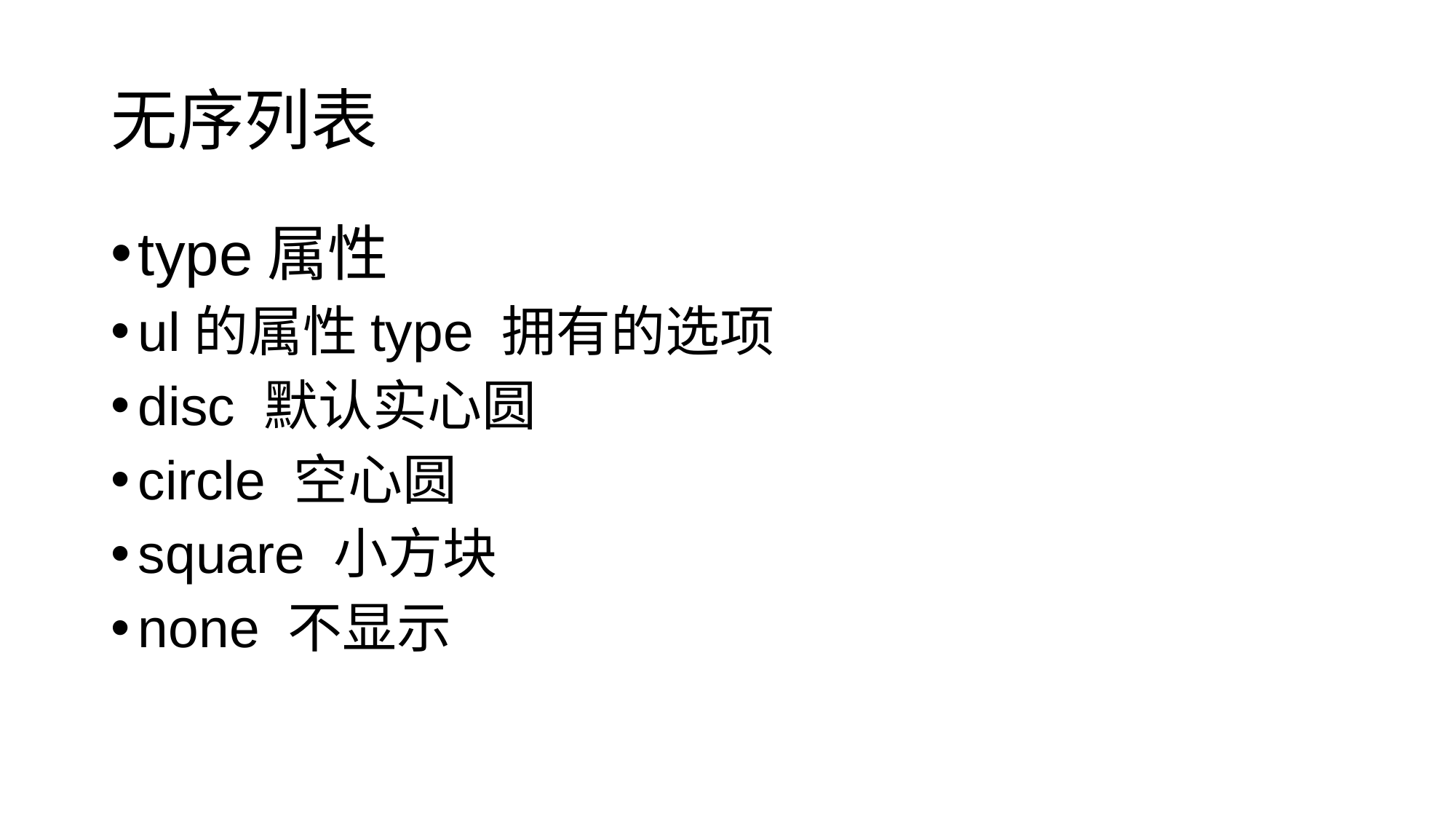

# 无序列表
type属性
ul的属性type 拥有的选项
disc 默认实心圆
circle 空心圆
square 小方块
none 不显示